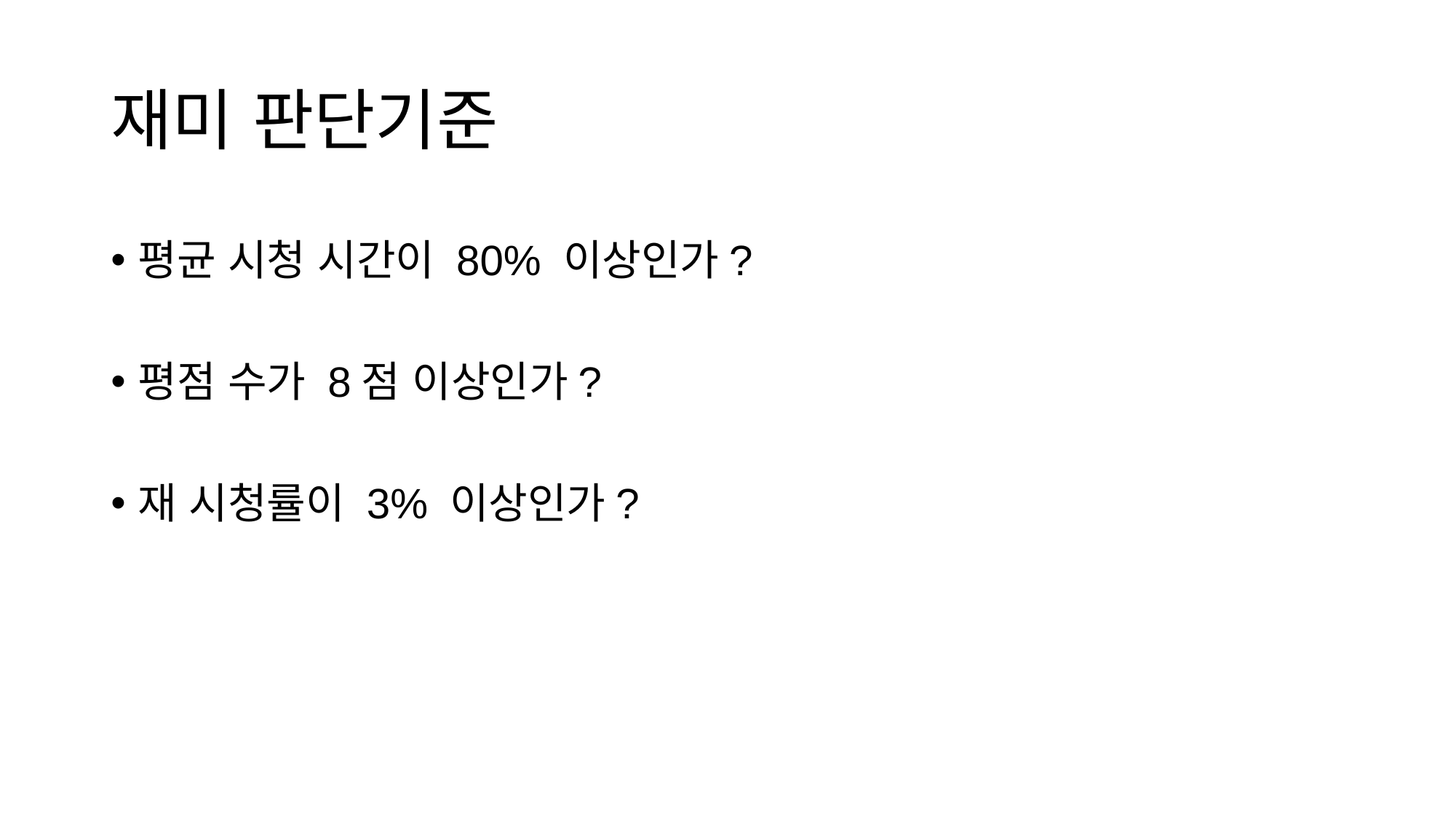

# 재미 판단기준
평균 시청 시간이 80% 이상인가?

평점 수가 8점 이상인가?

재 시청률이 3% 이상인가?